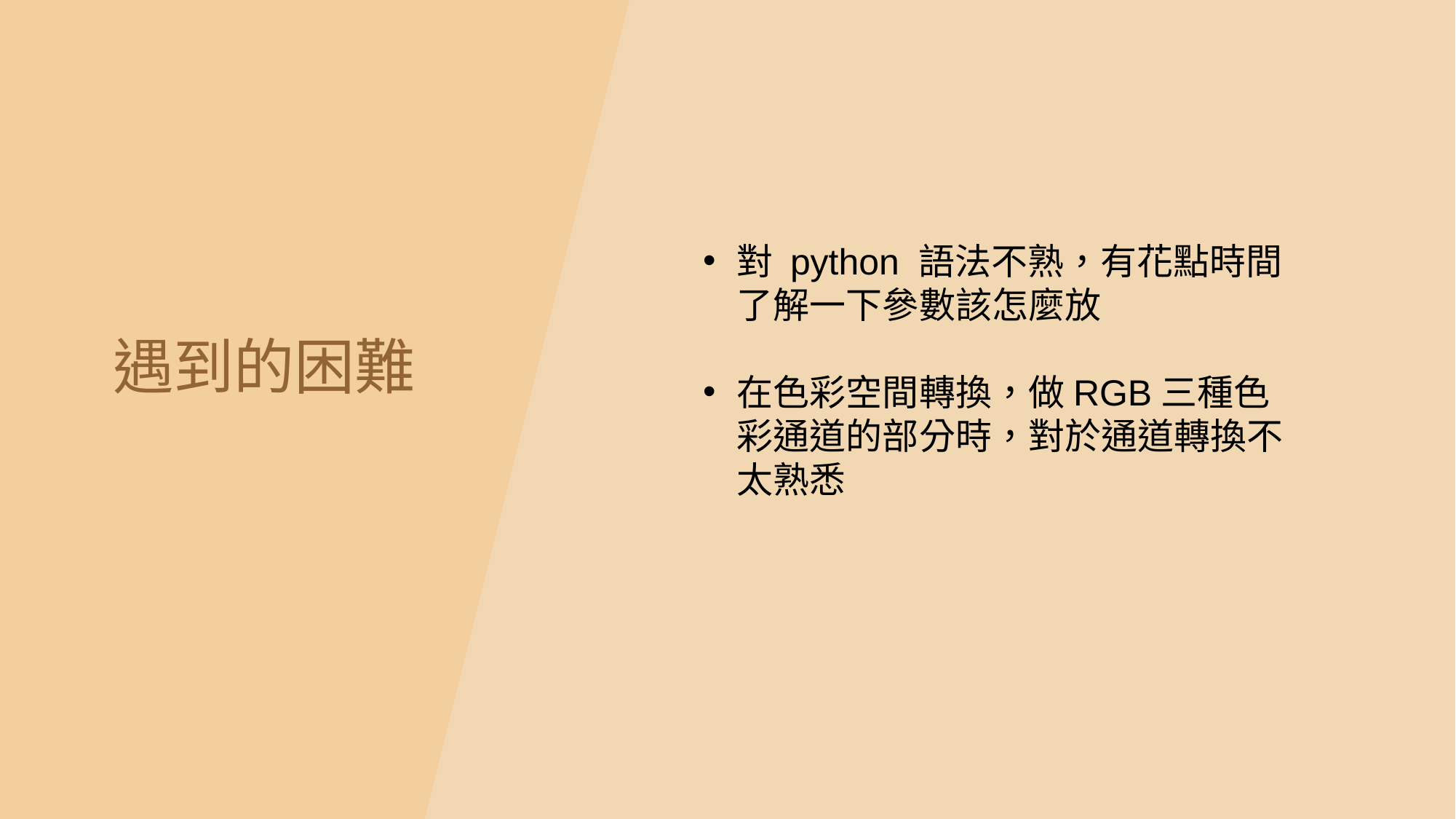

對 python 語法不熟，有花點時間了解一下參數該怎麼放

在色彩空間轉換，做RGB三種色彩通道的部分時，對於通道轉換不太熟悉
# 遇到的困難